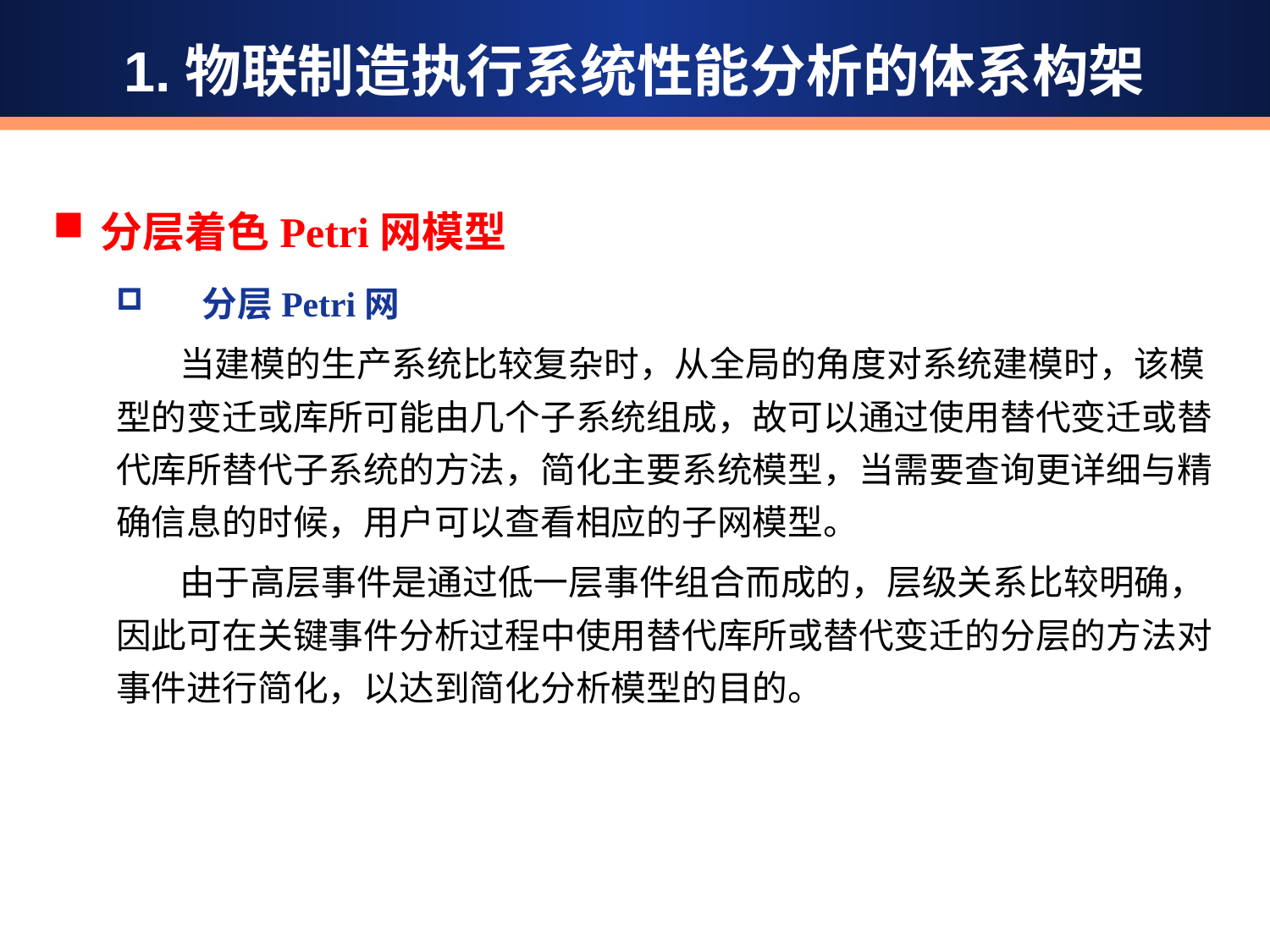

1.物联制造执行系统性能分析的体系构架
分层着色Petri网模型
分层Petri网
当建模的生产系统比较复杂时，从全局的角度对系统建模时，该模型的变迁或库所可能由几个子系统组成，故可以通过使用替代变迁或替代库所替代子系统的方法，简化主要系统模型，当需要查询更详细与精确信息的时候，用户可以查看相应的子网模型。
由于高层事件是通过低一层事件组合而成的，层级关系比较明确，因此可在关键事件分析过程中使用替代库所或替代变迁的分层的方法对事件进行简化，以达到简化分析模型的目的。